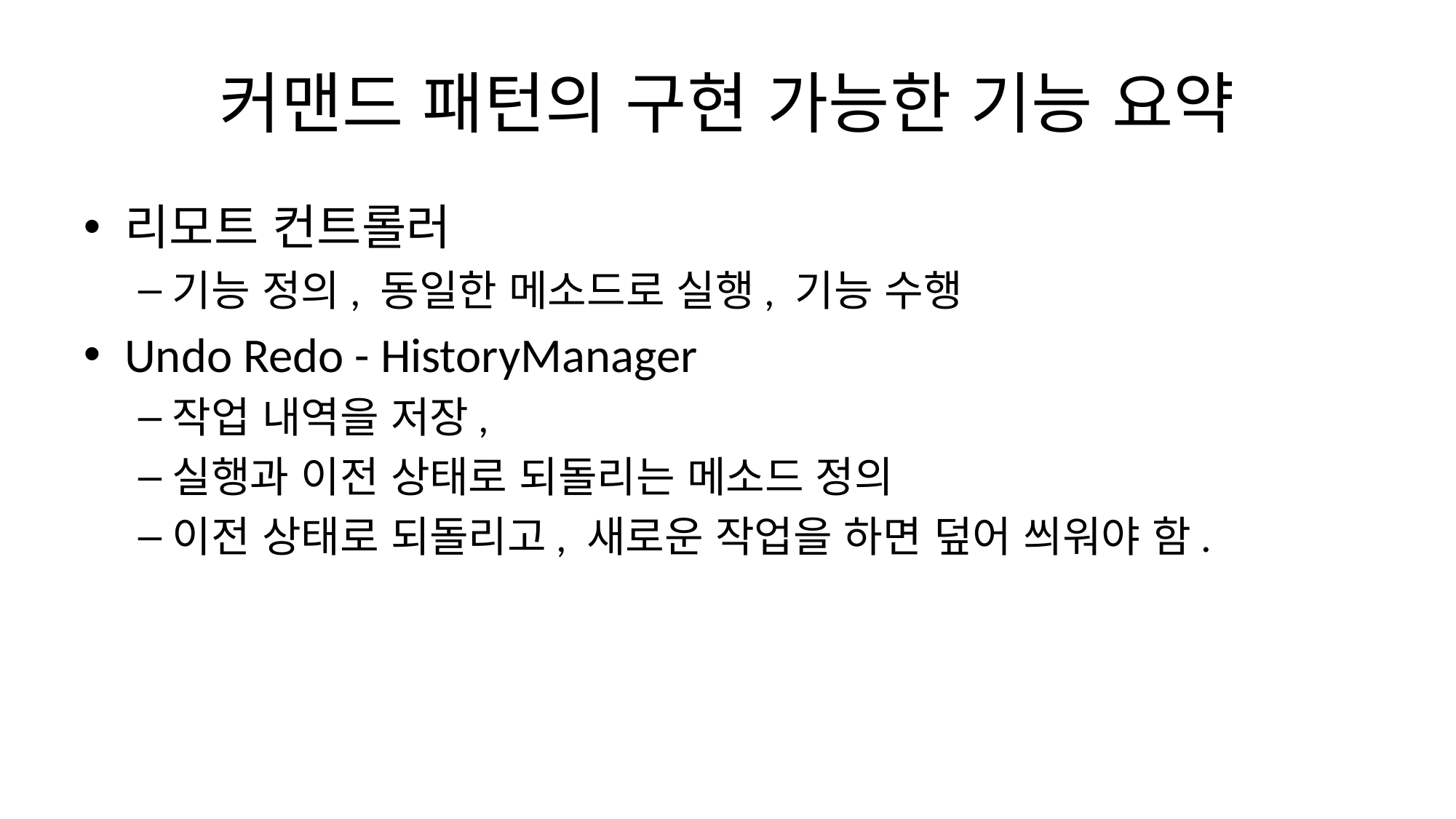

# 커맨드 패턴의 구현 가능한 기능 요약
리모트 컨트롤러
기능 정의, 동일한 메소드로 실행, 기능 수행
Undo Redo - HistoryManager
작업 내역을 저장,
실행과 이전 상태로 되돌리는 메소드 정의
이전 상태로 되돌리고, 새로운 작업을 하면 덮어 씌워야 함.